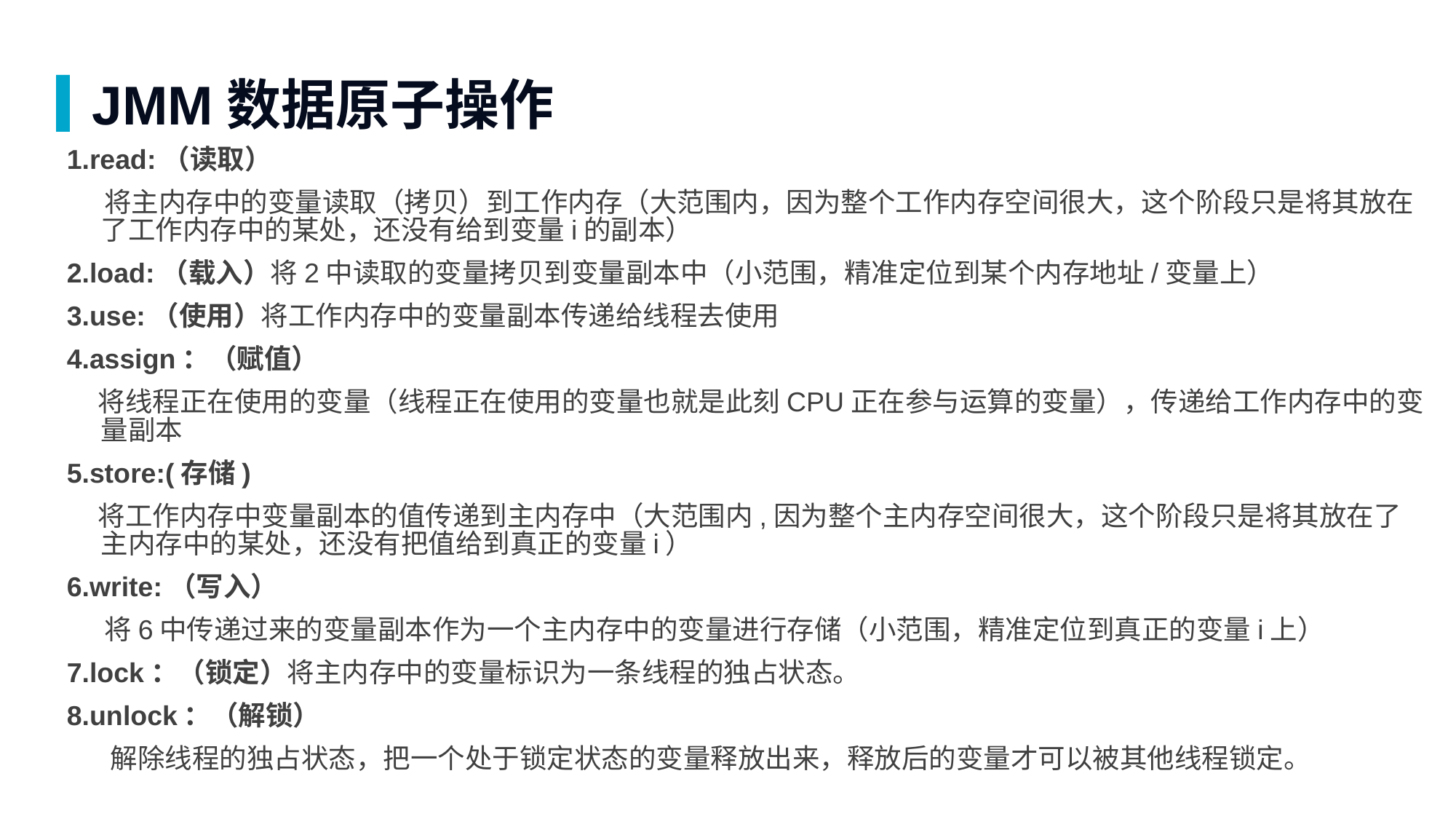

1.read:（读取）
     将主内存中的变量读取（拷贝）到工作内存（大范围内，因为整个工作内存空间很大，这个阶段只是将其放在了工作内存中的某处，还没有给到变量i的副本）
2.load:（载入）将2中读取的变量拷贝到变量副本中（小范围，精准定位到某个内存地址/变量上）
3.use:（使用）将工作内存中的变量副本传递给线程去使用
4.assign：（赋值）
    将线程正在使用的变量（线程正在使用的变量也就是此刻CPU正在参与运算的变量），传递给工作内存中的变量副本
5.store:(存储)
    将工作内存中变量副本的值传递到主内存中（大范围内,因为整个主内存空间很大，这个阶段只是将其放在了主内存中的某处，还没有把值给到真正的变量i）
6.write:（写入）
     将6中传递过来的变量副本作为一个主内存中的变量进行存储（小范围，精准定位到真正的变量i上）
7.lock：（锁定）将主内存中的变量标识为一条线程的独占状态。
8.unlock：（解锁）
      解除线程的独占状态，把一个处于锁定状态的变量释放出来，释放后的变量才可以被其他线程锁定。
JMM数据原子操作